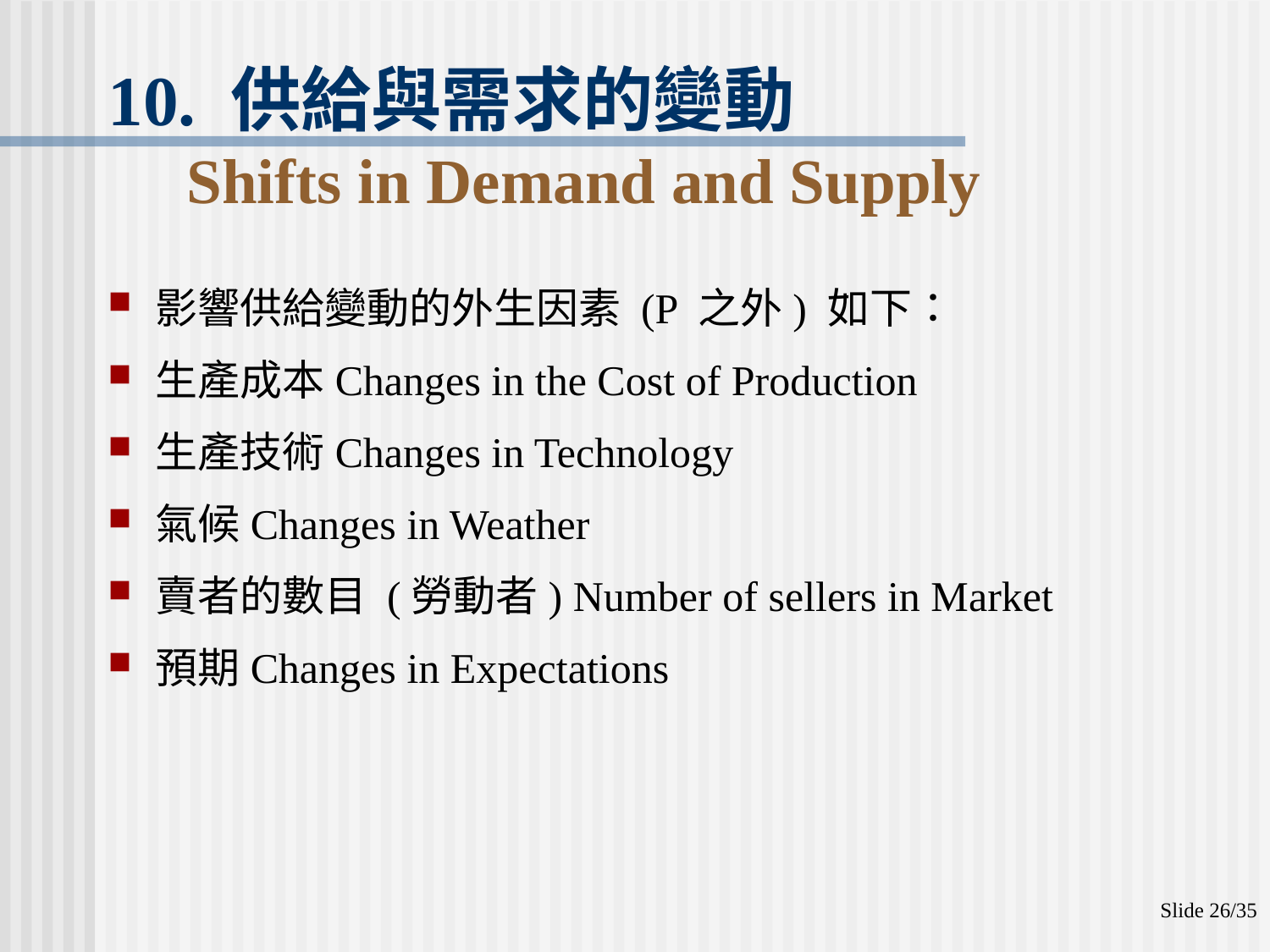

# 10. 供給與需求的變動 　Shifts in Demand and Supply
影響供給變動的外生因素 (P 之外) 如下：
生產成本Changes in the Cost of Production
生產技術Changes in Technology
氣候Changes in Weather
賣者的數目 (勞動者) Number of sellers in Market
預期Changes in Expectations
Slide 26/35